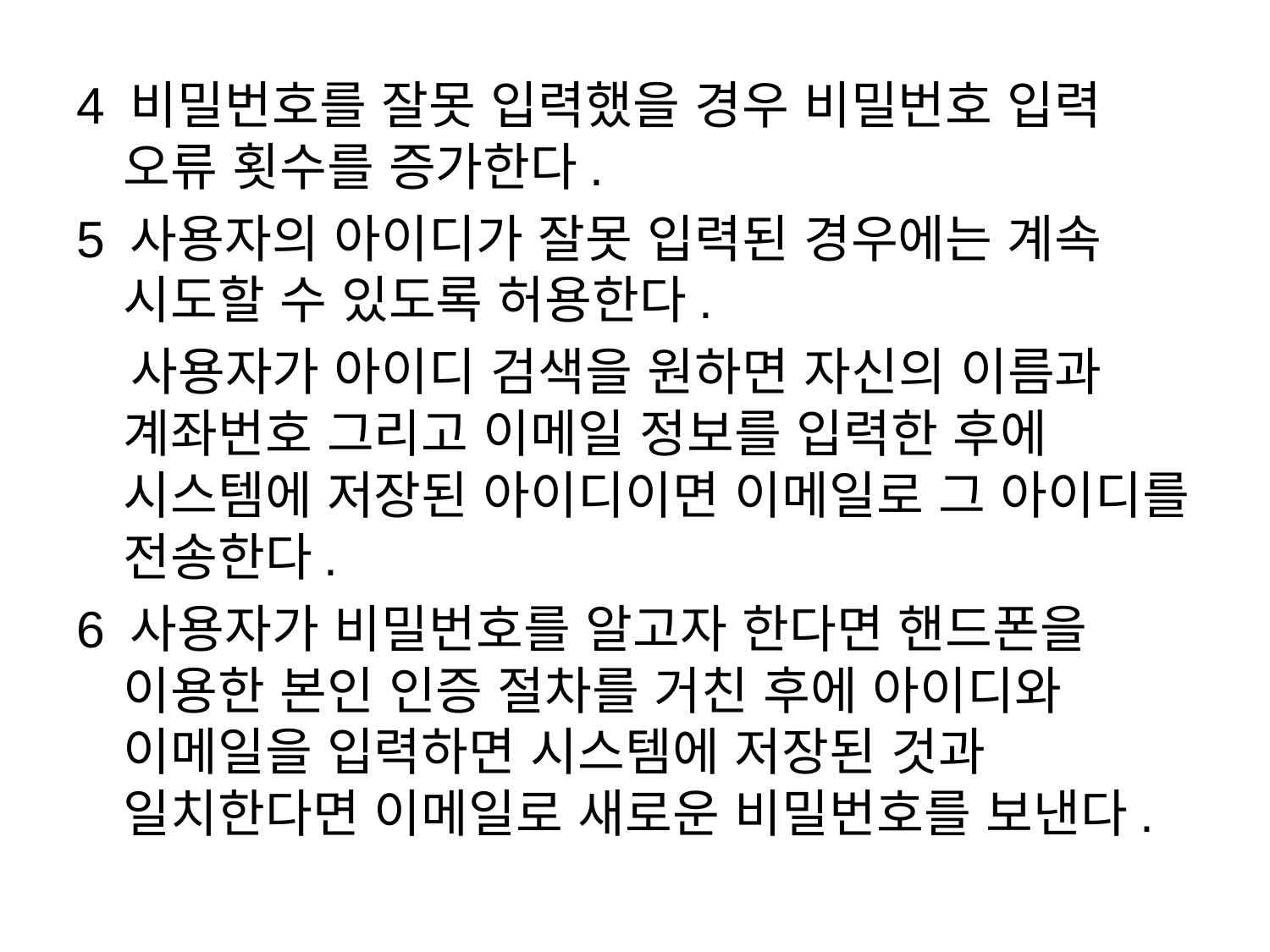

4 비밀번호를 잘못 입력했을 경우 비밀번호 입력 오류 횟수를 증가한다.
5 사용자의 아이디가 잘못 입력된 경우에는 계속 시도할 수 있도록 허용한다.
   사용자가 아이디 검색을 원하면 자신의 이름과 계좌번호 그리고 이메일 정보를 입력한 후에 시스템에 저장된 아이디이면 이메일로 그 아이디를 전송한다.
6 사용자가 비밀번호를 알고자 한다면 핸드폰을 이용한 본인 인증 절차를 거친 후에 아이디와 이메일을 입력하면 시스템에 저장된 것과 일치한다면 이메일로 새로운 비밀번호를 보낸다.